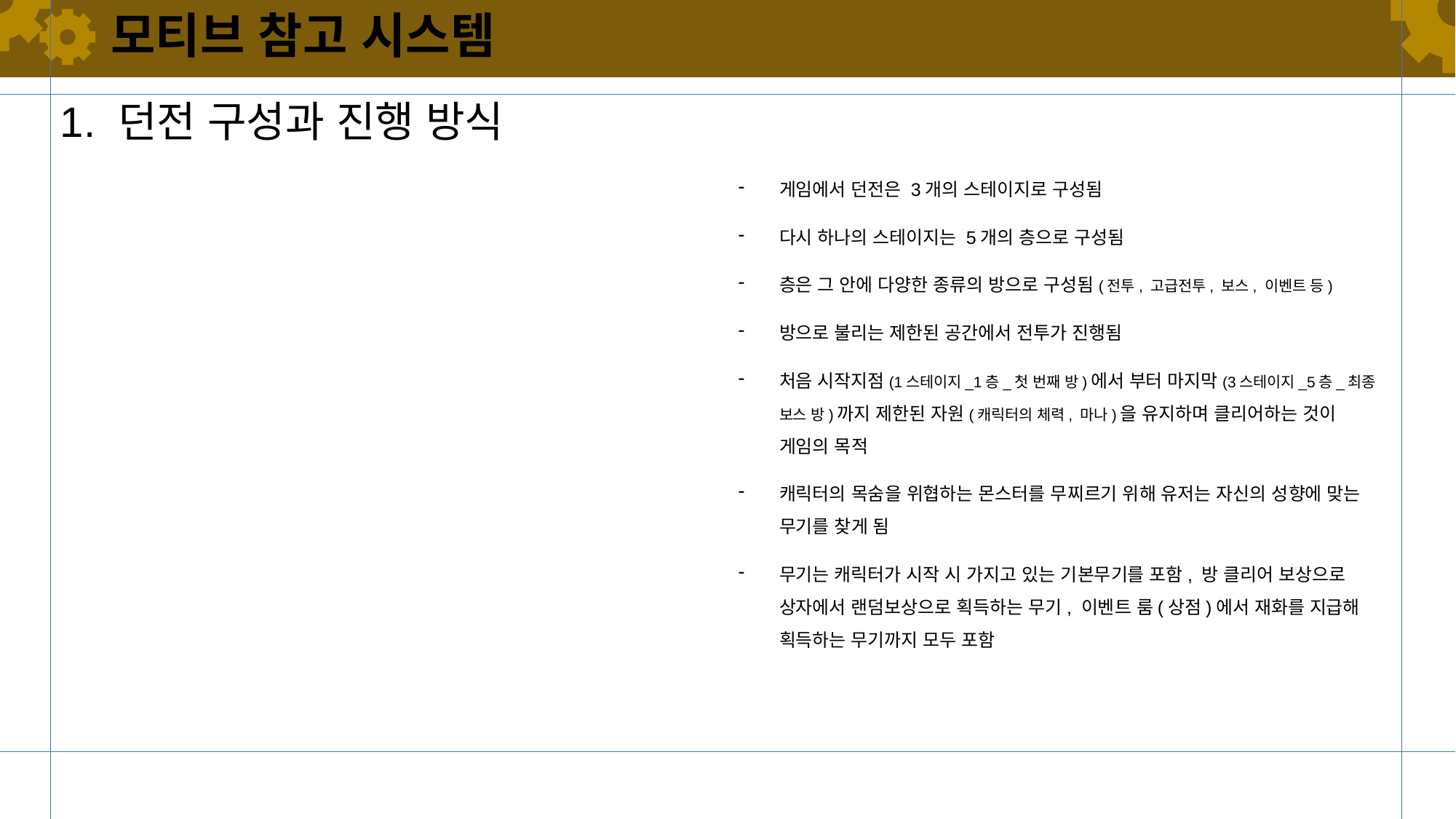

# 모티브 참고 시스템
1. 던전 구성과 진행 방식
게임에서 던전은 3개의 스테이지로 구성됨
다시 하나의 스테이지는 5개의 층으로 구성됨
층은 그 안에 다양한 종류의 방으로 구성됨(전투, 고급전투, 보스, 이벤트 등)
방으로 불리는 제한된 공간에서 전투가 진행됨
처음 시작지점(1스테이지_1층_첫 번째 방)에서 부터 마지막(3스테이지_5층_최종 보스 방)까지 제한된 자원(캐릭터의 체력, 마나)을 유지하며 클리어하는 것이 게임의 목적
캐릭터의 목숨을 위협하는 몬스터를 무찌르기 위해 유저는 자신의 성향에 맞는 무기를 찾게 됨
무기는 캐릭터가 시작 시 가지고 있는 기본무기를 포함, 방 클리어 보상으로 상자에서 랜덤보상으로 획득하는 무기, 이벤트 룸(상점)에서 재화를 지급해 획득하는 무기까지 모두 포함